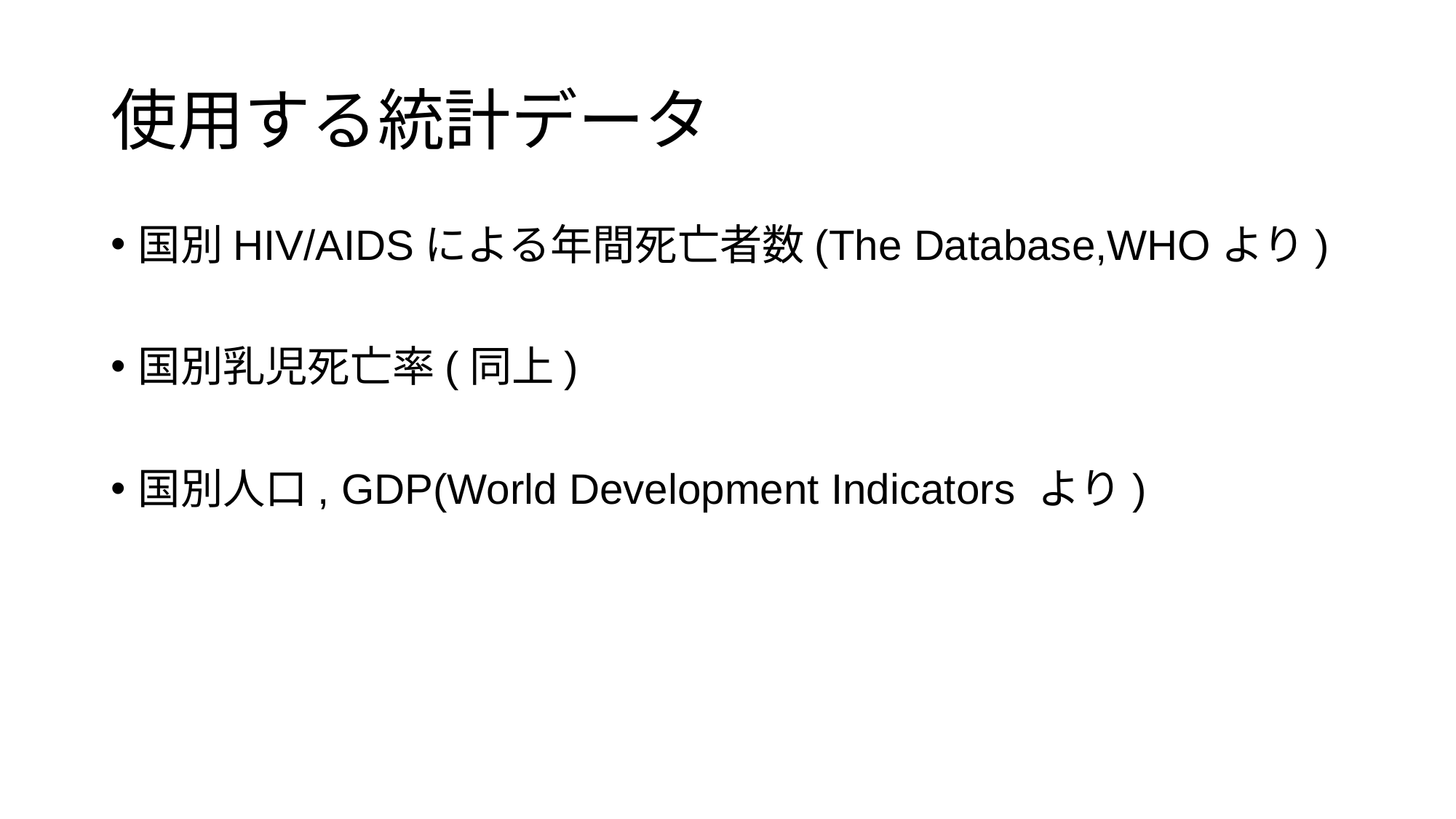

# 使用する統計データ
国別HIV/AIDSによる年間死亡者数(The Database,WHOより)

国別乳児死亡率(同上)

国別人口, GDP(World Development Indicators より)